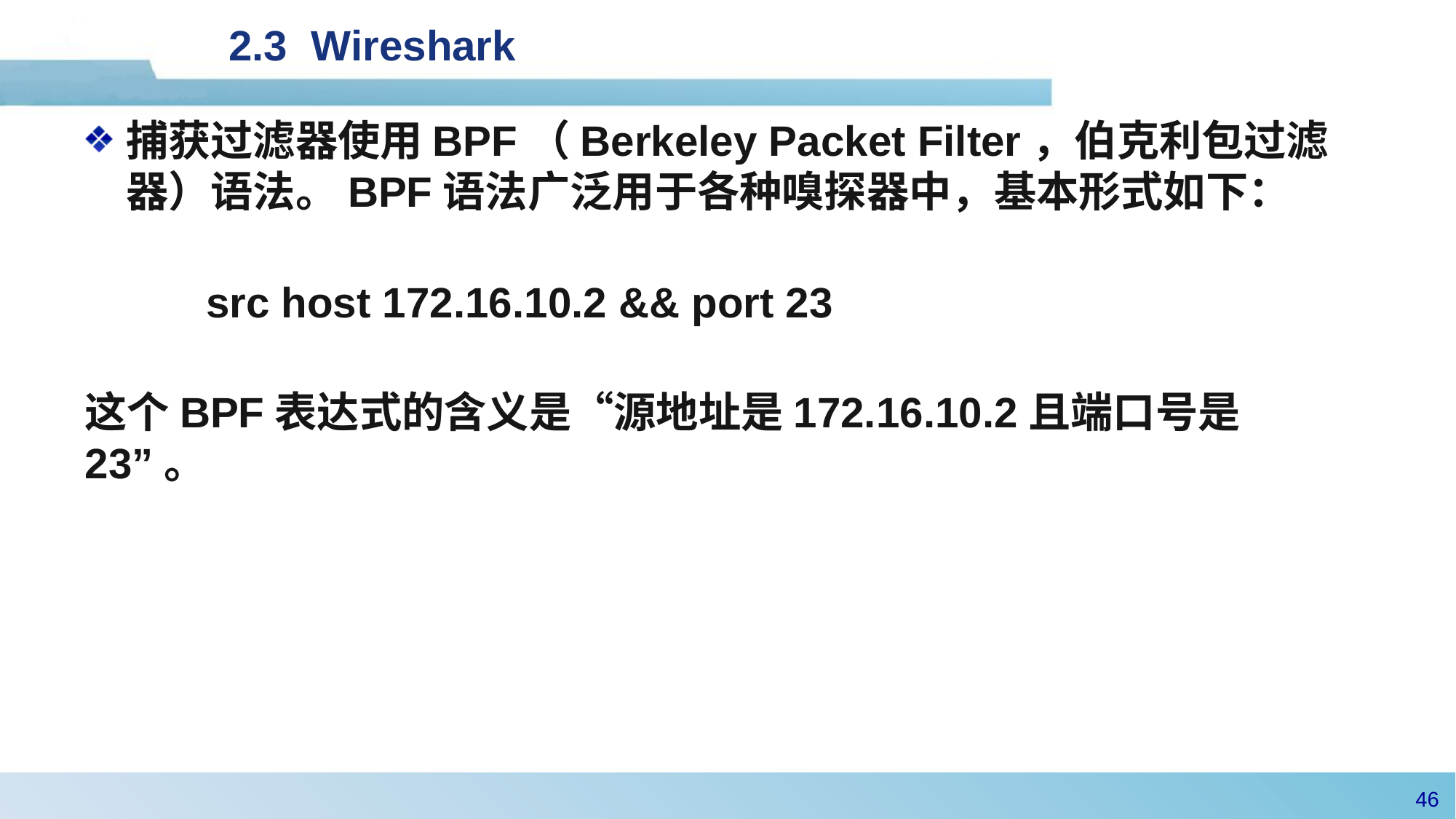

#
2.3  Wireshark
捕获过滤器使用BPF（Berkeley Packet Filter，伯克利包过滤器）语法。BPF语法广泛用于各种嗅探器中，基本形式如下：
	 src host 172.16.10.2 && port 23
这个BPF表达式的含义是“源地址是172.16.10.2且端口号是23”。

46